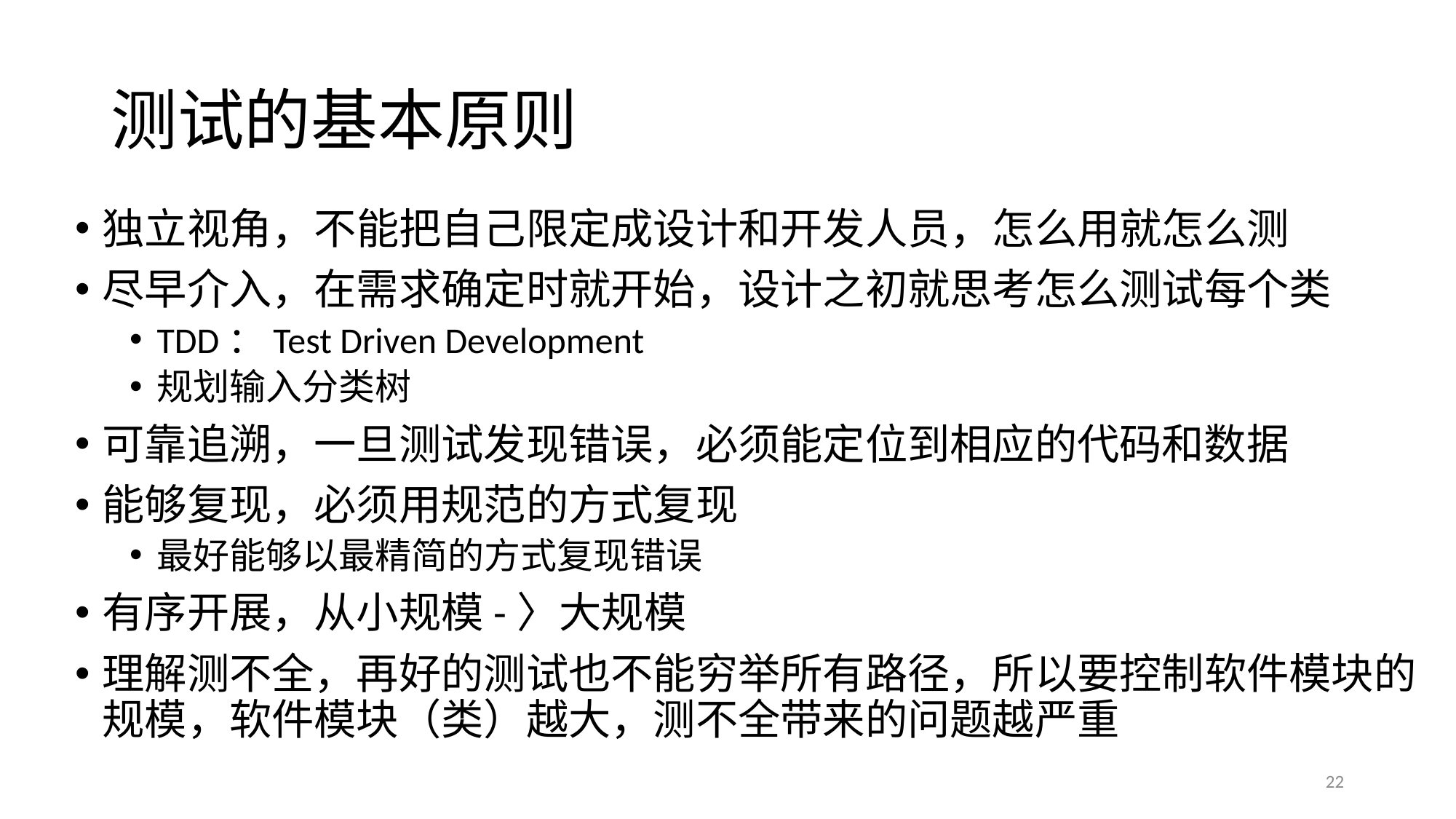

# 测试的基本原则
独立视角，不能把自己限定成设计和开发人员，怎么用就怎么测
尽早介入，在需求确定时就开始，设计之初就思考怎么测试每个类
TDD：Test Driven Development
规划输入分类树
可靠追溯，一旦测试发现错误，必须能定位到相应的代码和数据
能够复现，必须用规范的方式复现
最好能够以最精简的方式复现错误
有序开展，从小规模-〉大规模
理解测不全，再好的测试也不能穷举所有路径，所以要控制软件模块的规模，软件模块（类）越大，测不全带来的问题越严重
22